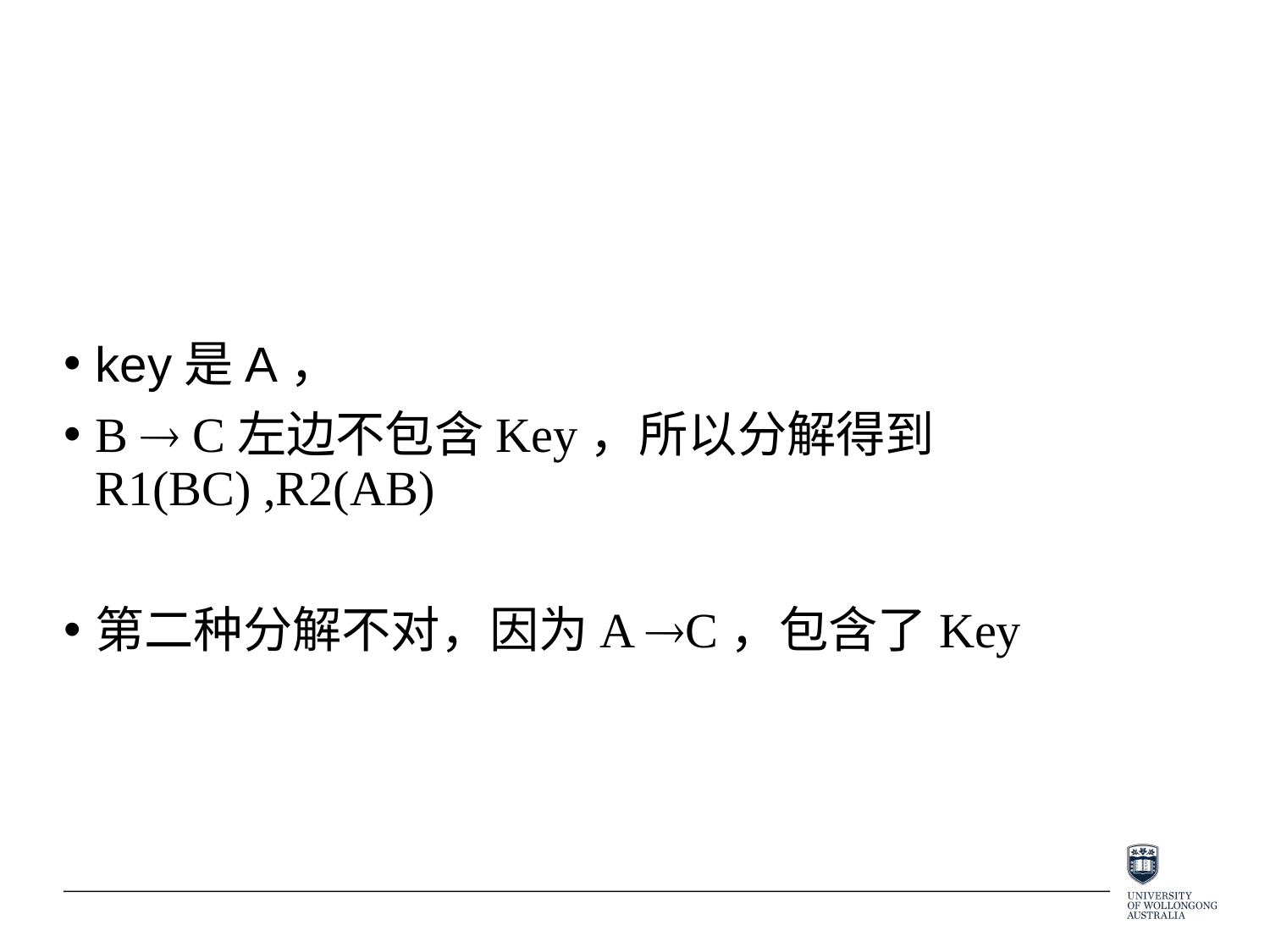

#
key是A，
B → C左边不包含Key，所以分解得到R1(BC) ,R2(AB)

第二种分解不对，因为A →C，包含了Key